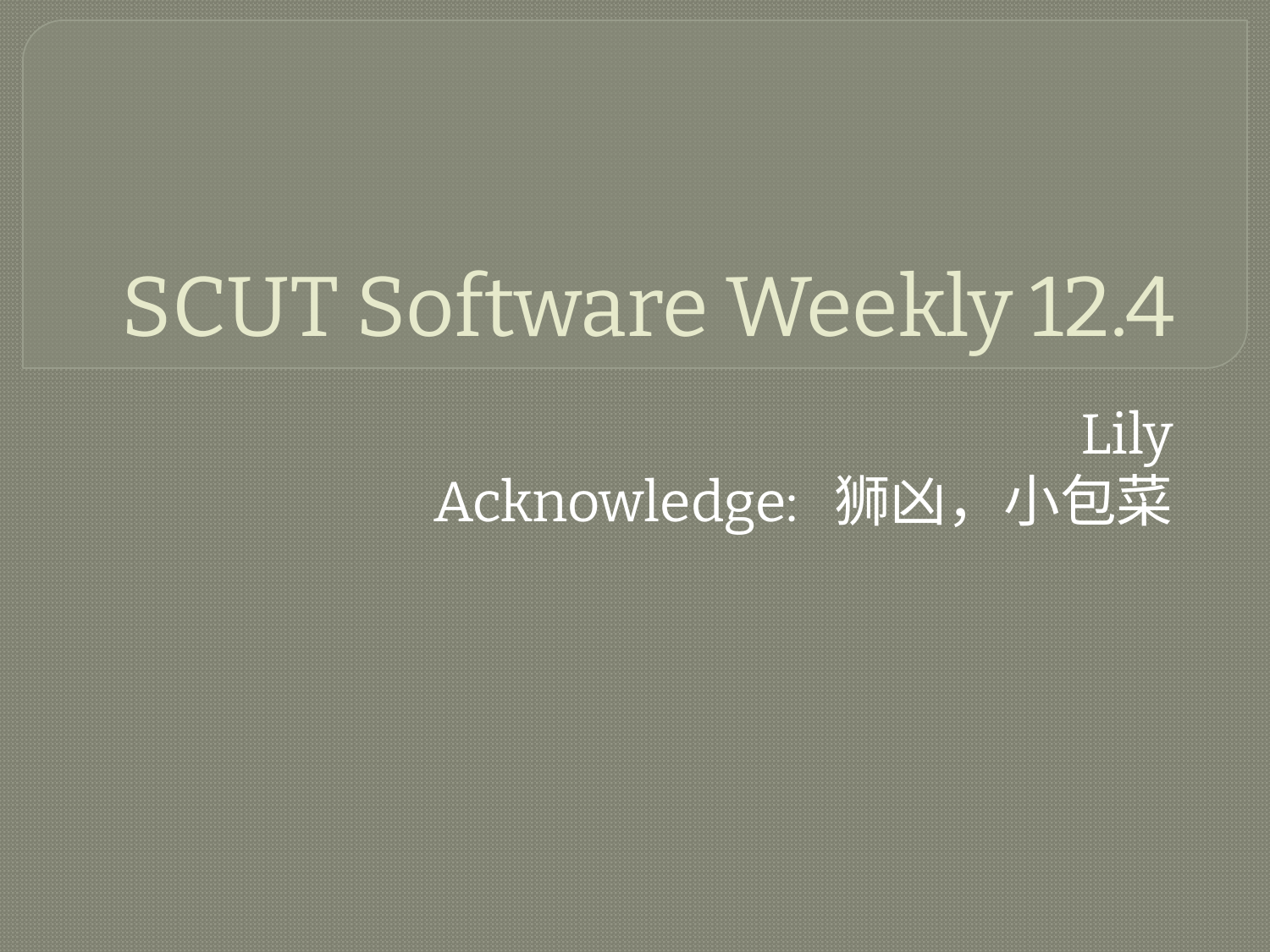

# SCUT Software Weekly 12.4
Lily
Acknowledge:  狮凶，小包菜